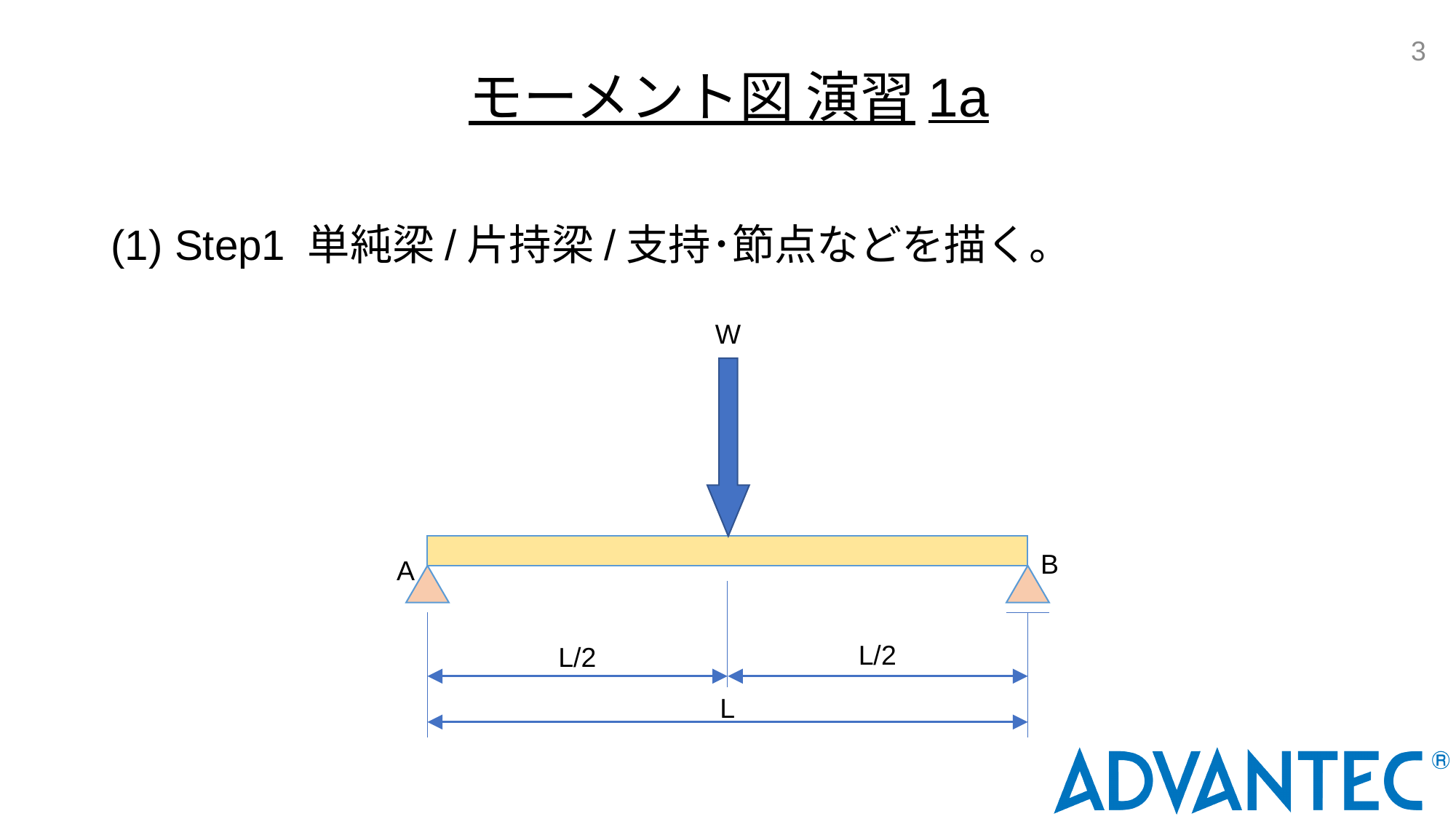

# モーメント図 演習1a
(1) Step1 単純梁/片持梁/支持･節点などを描く。
W

B
A

L/2
L/2
L
W

B
A

L/2
L/2
L